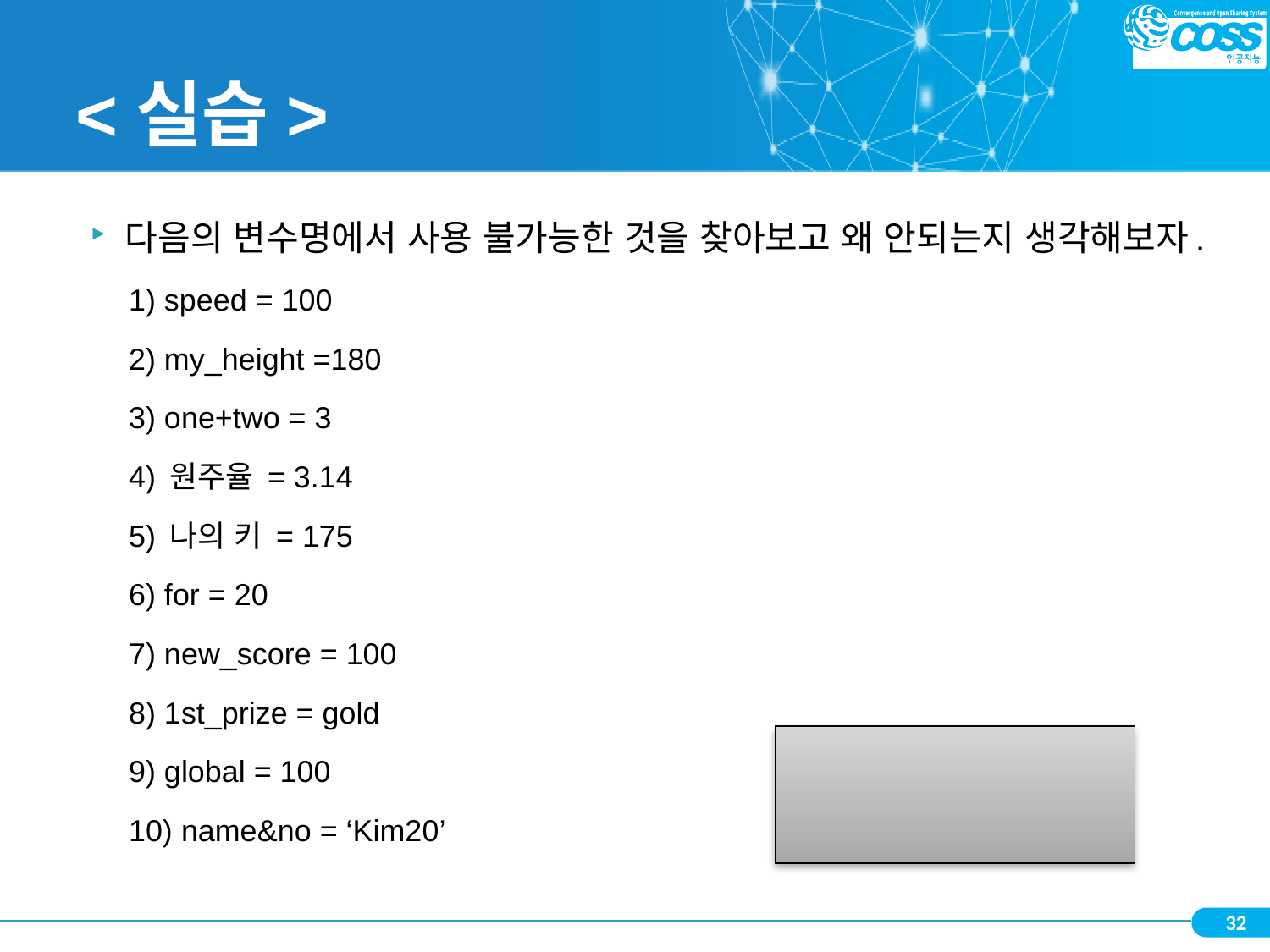

# <실습>
다음의 변수명에서 사용 불가능한 것을 찾아보고 왜 안되는지 생각해보자.
1) speed = 100
2) my_height =180
3) one+two = 3
4) 원주율 = 3.14
5) 나의 키 = 175
6) for = 20
7) new_score = 100
8) 1st_prize = gold
9) global = 100
10) name&no = ‘Kim20’
안되는 것
3, 5, 6, 8, 9, 10